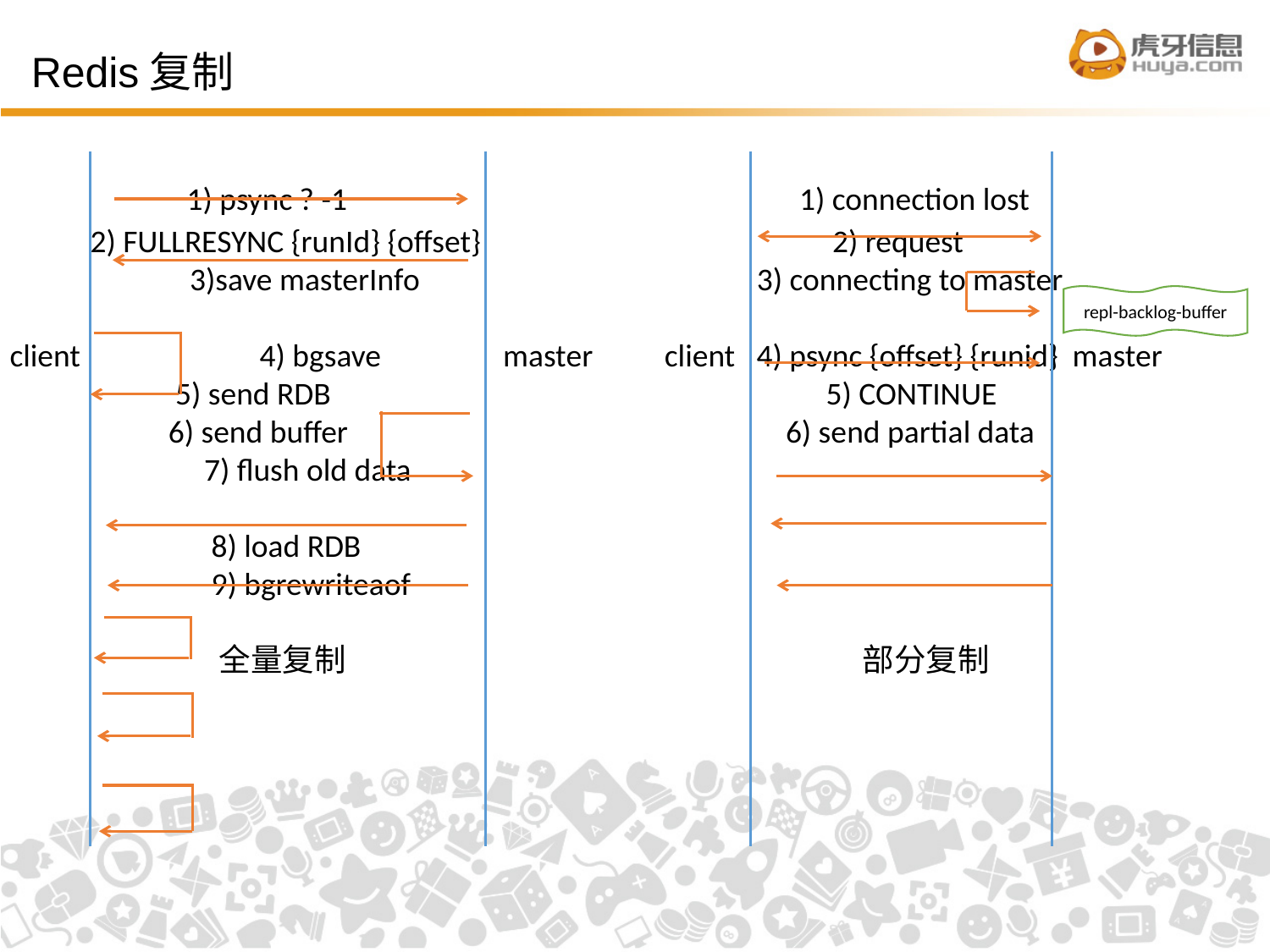

Redis复制

                      1) psync ? -1                                                               1) connection lost
          2) FULLRESYNC {runId} {offset}                                                 2) request
                         3)save masterInfo                                               3) connecting to master

client                         4) bgsave                 master          client   4) psync {offset} {runid}  master
                       5) send RDB                                                                     5) CONTINUE
                      6) send buffer                                                             6) send partial data
                           7) flush old data

                            8) load RDB
                            9) bgrewriteaof

                            全量复制                                                                        部分复制
repl-backlog-buffer